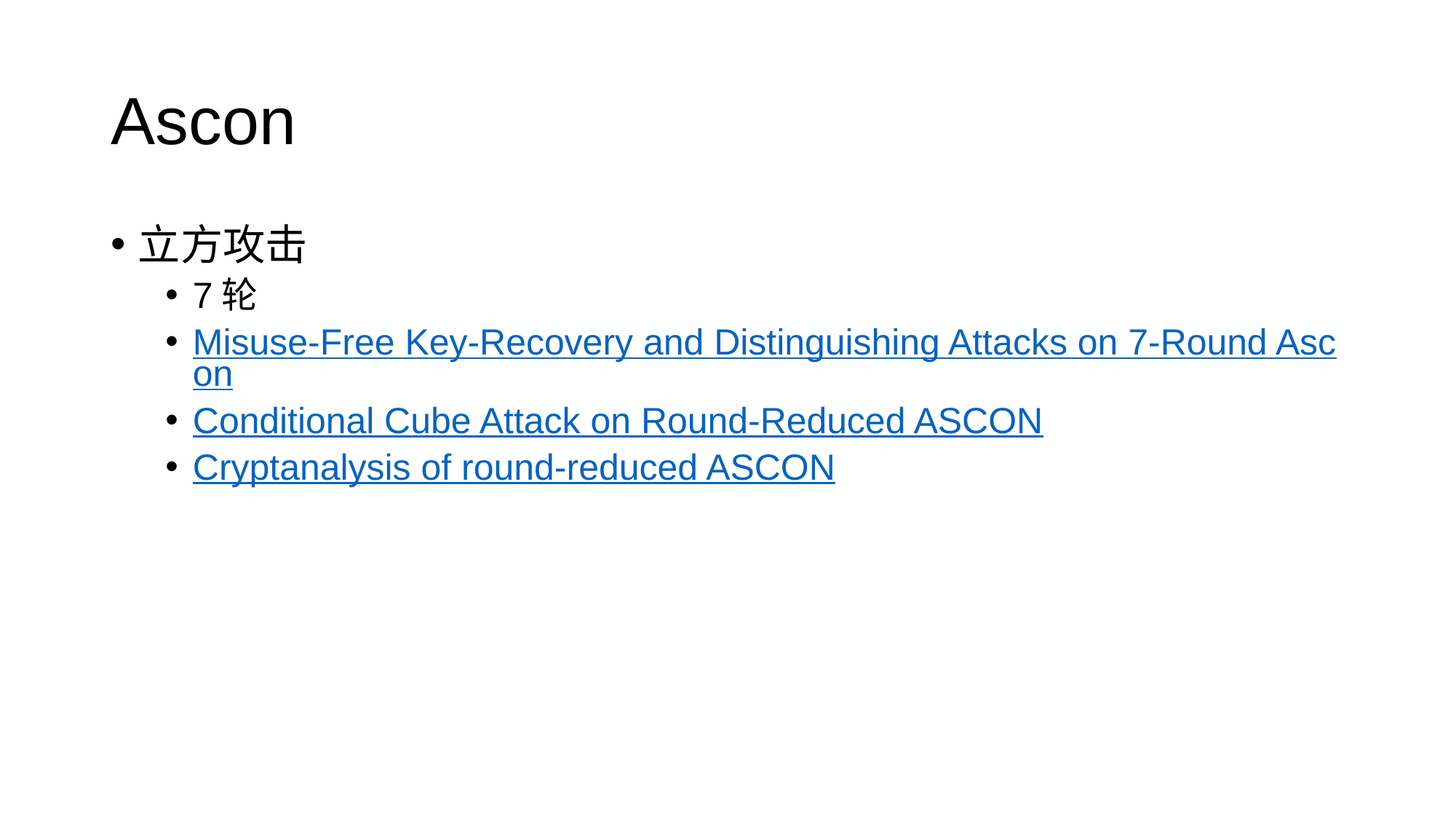

# Ascon
立方攻击
7轮
Misuse-Free Key-Recovery and Distinguishing Attacks on 7-Round Ascon
Conditional Cube Attack on Round-Reduced ASCON
Cryptanalysis of round-reduced ASCON